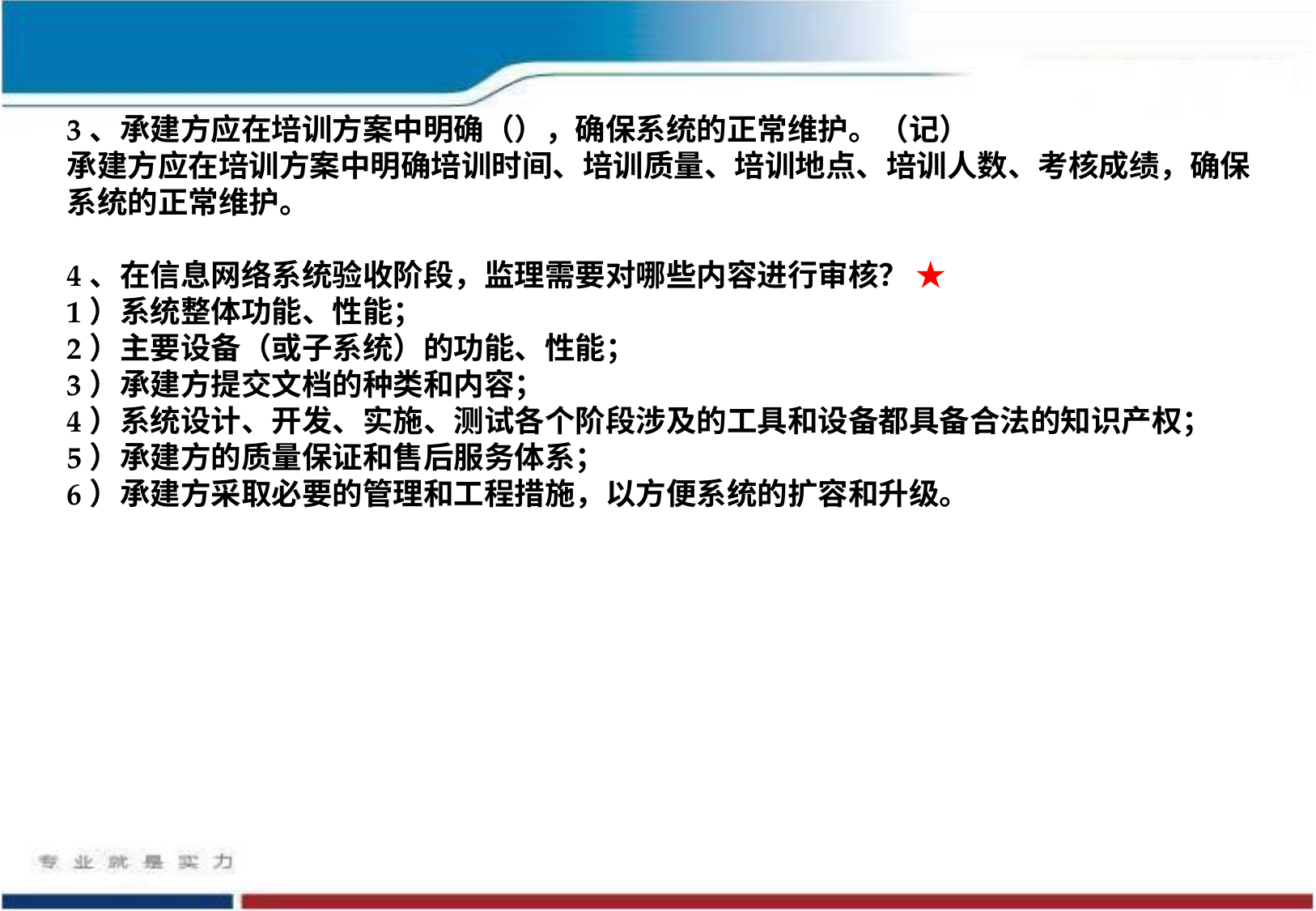

3、承建方应在培训方案中明确（），确保系统的正常维护。（记）
承建方应在培训方案中明确培训时间、培训质量、培训地点、培训人数、考核成绩，确保系统的正常维护。

4、在信息网络系统验收阶段，监理需要对哪些内容进行审核？ ★
1）系统整体功能、性能；
2）主要设备（或子系统）的功能、性能；
3）承建方提交文档的种类和内容；
4）系统设计、开发、实施、测试各个阶段涉及的工具和设备都具备合法的知识产权；
5）承建方的质量保证和售后服务体系；
6）承建方采取必要的管理和工程措施，以方便系统的扩容和升级。